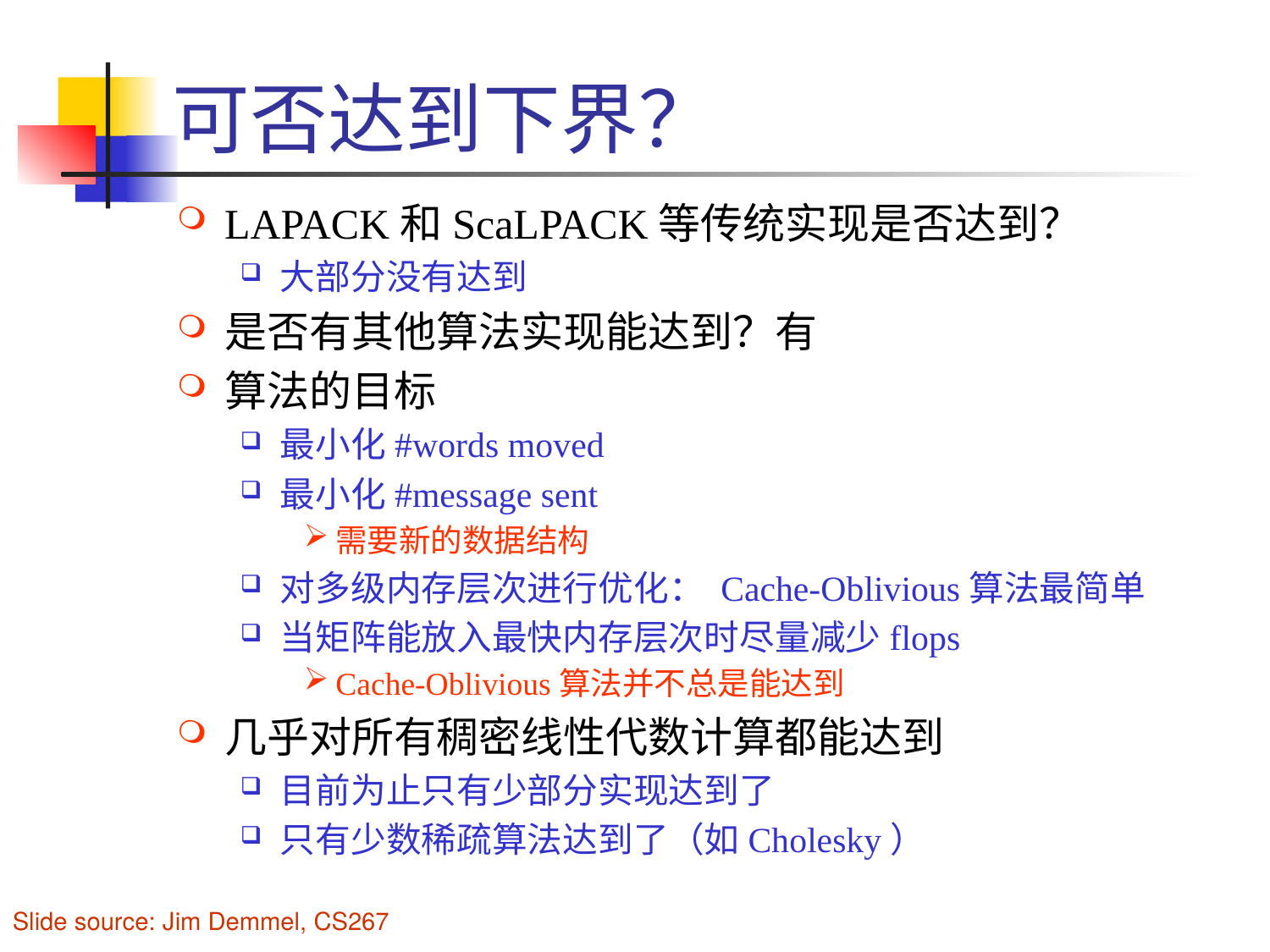

# 可否达到下界？
LAPACK和ScaLPACK等传统实现是否达到？
大部分没有达到
是否有其他算法实现能达到？有
算法的目标
最小化#words moved
最小化#message sent
需要新的数据结构
对多级内存层次进行优化： Cache-Oblivious算法最简单
当矩阵能放入最快内存层次时尽量减少flops
Cache-Oblivious算法并不总是能达到
几乎对所有稠密线性代数计算都能达到
目前为止只有少部分实现达到了
只有少数稀疏算法达到了（如Cholesky）
Slide source: Jim Demmel, CS267